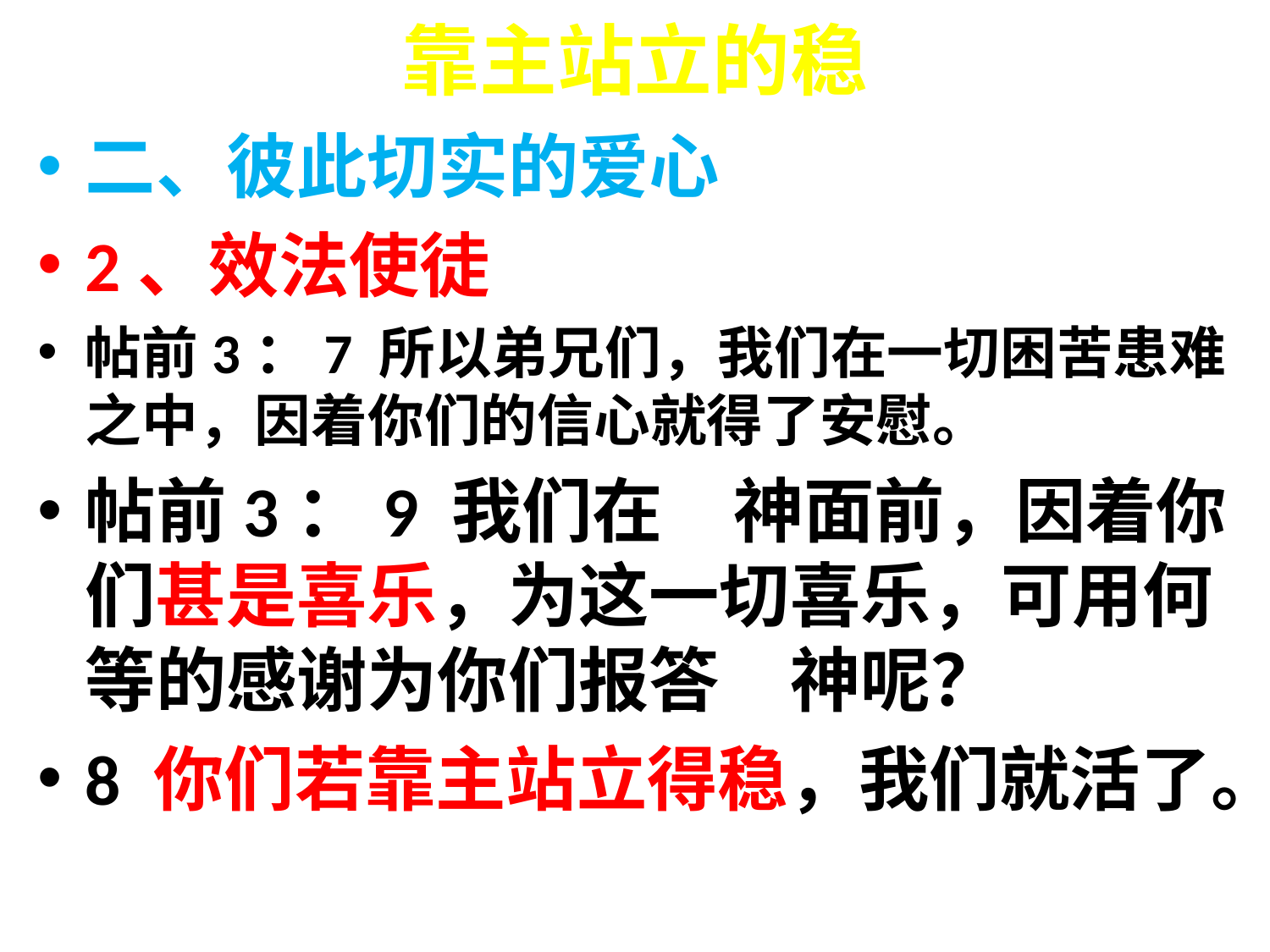

# 靠主站立的稳
二、彼此切实的爱心
2、效法使徒
帖前3：7 所以弟兄们，我们在一切困苦患难之中，因着你们的信心就得了安慰。
帖前3：9 我们在　神面前，因着你们甚是喜乐，为这一切喜乐，可用何等的感谢为你们报答　神呢？
8 你们若靠主站立得稳，我们就活了。